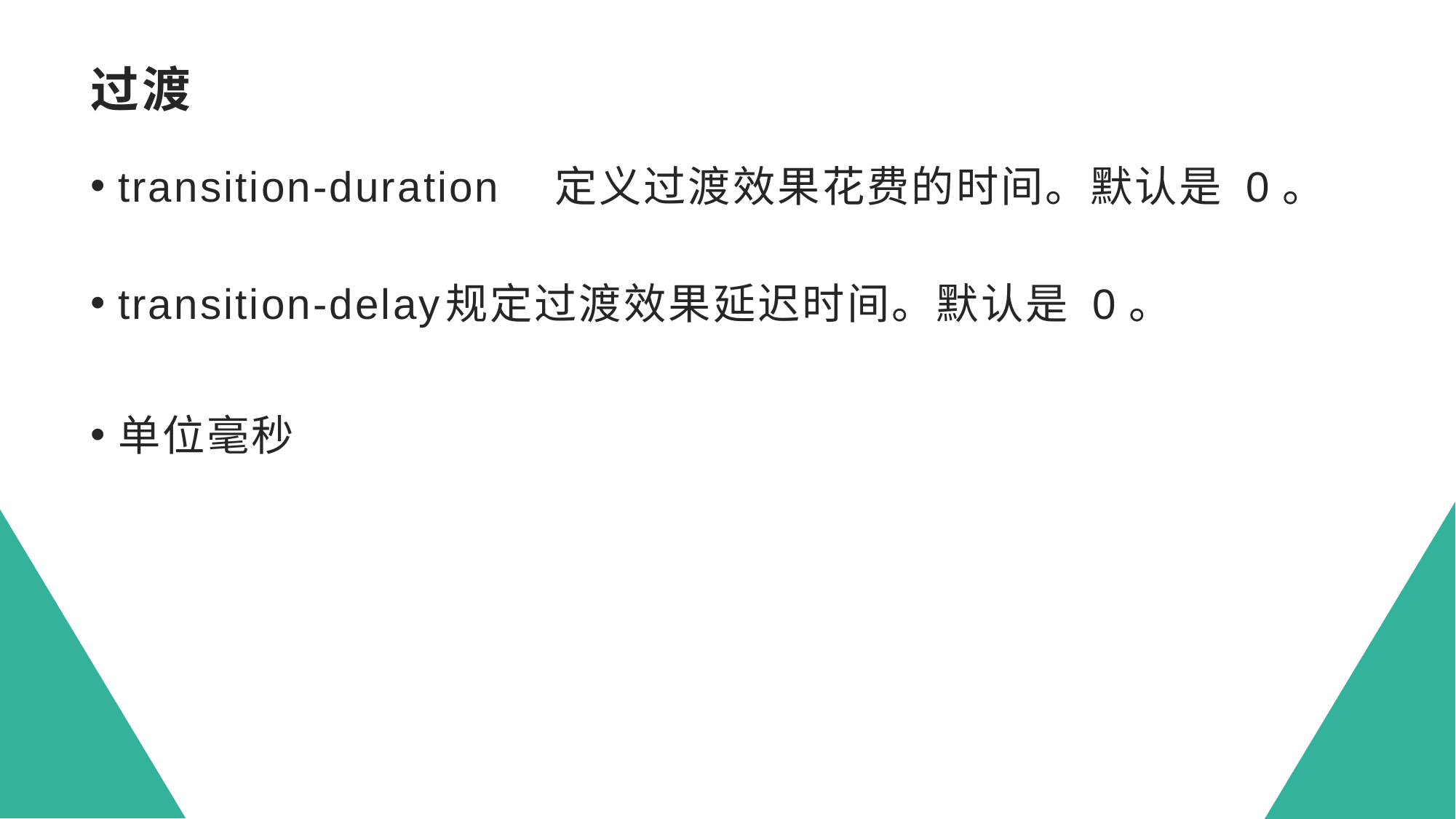

# 过渡
transition-duration	定义过渡效果花费的时间。默认是 0。
transition-delay	规定过渡效果延迟时间。默认是 0。

单位毫秒